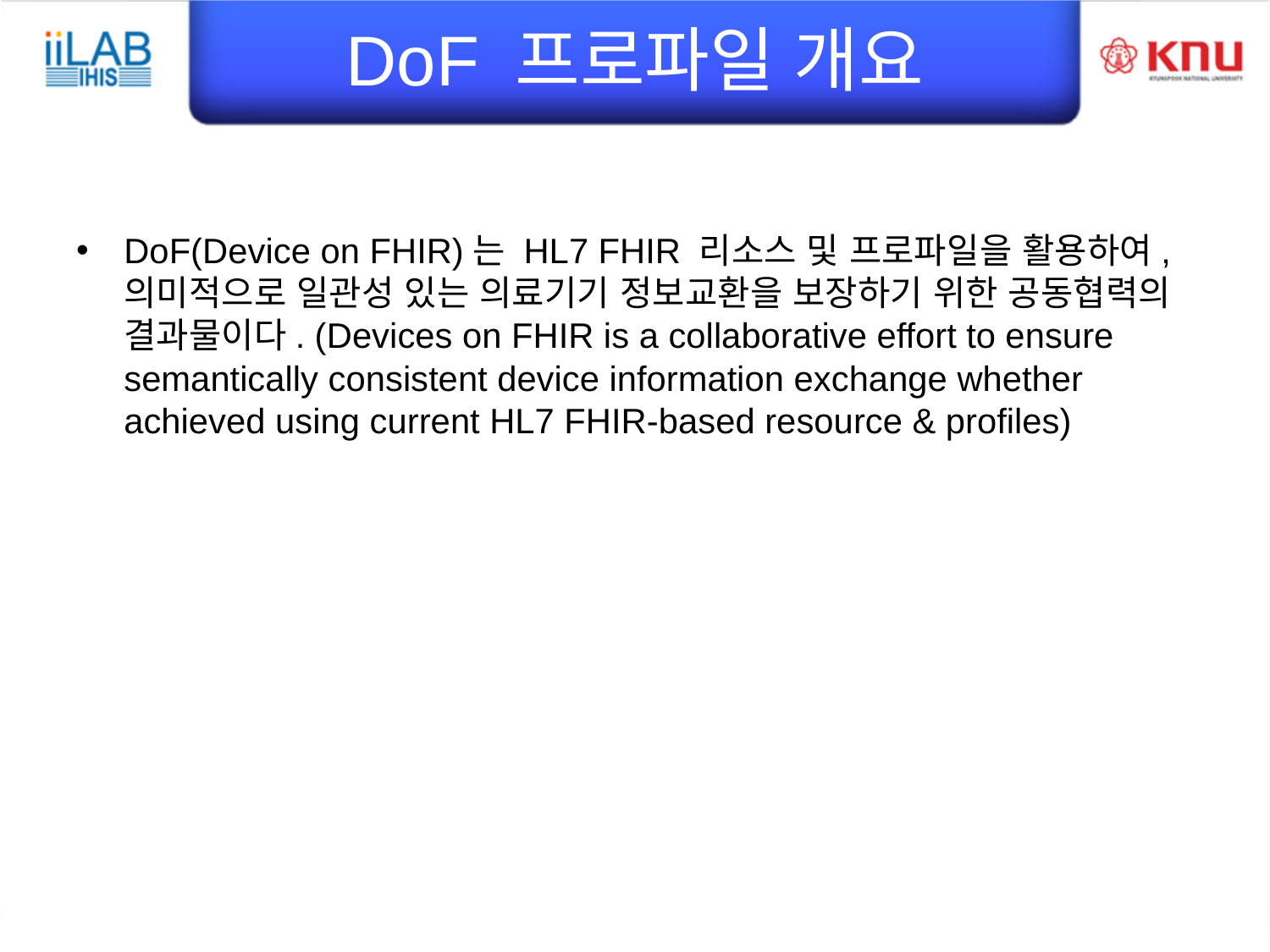

# DoF 프로파일 개요
DoF(Device on FHIR)는 HL7 FHIR 리소스 및 프로파일을 활용하여, 의미적으로 일관성 있는 의료기기 정보교환을 보장하기 위한 공동협력의 결과물이다. (Devices on FHIR is a collaborative effort to ensure semantically consistent device information exchange whether achieved using current HL7 FHIR-based resource & profiles)